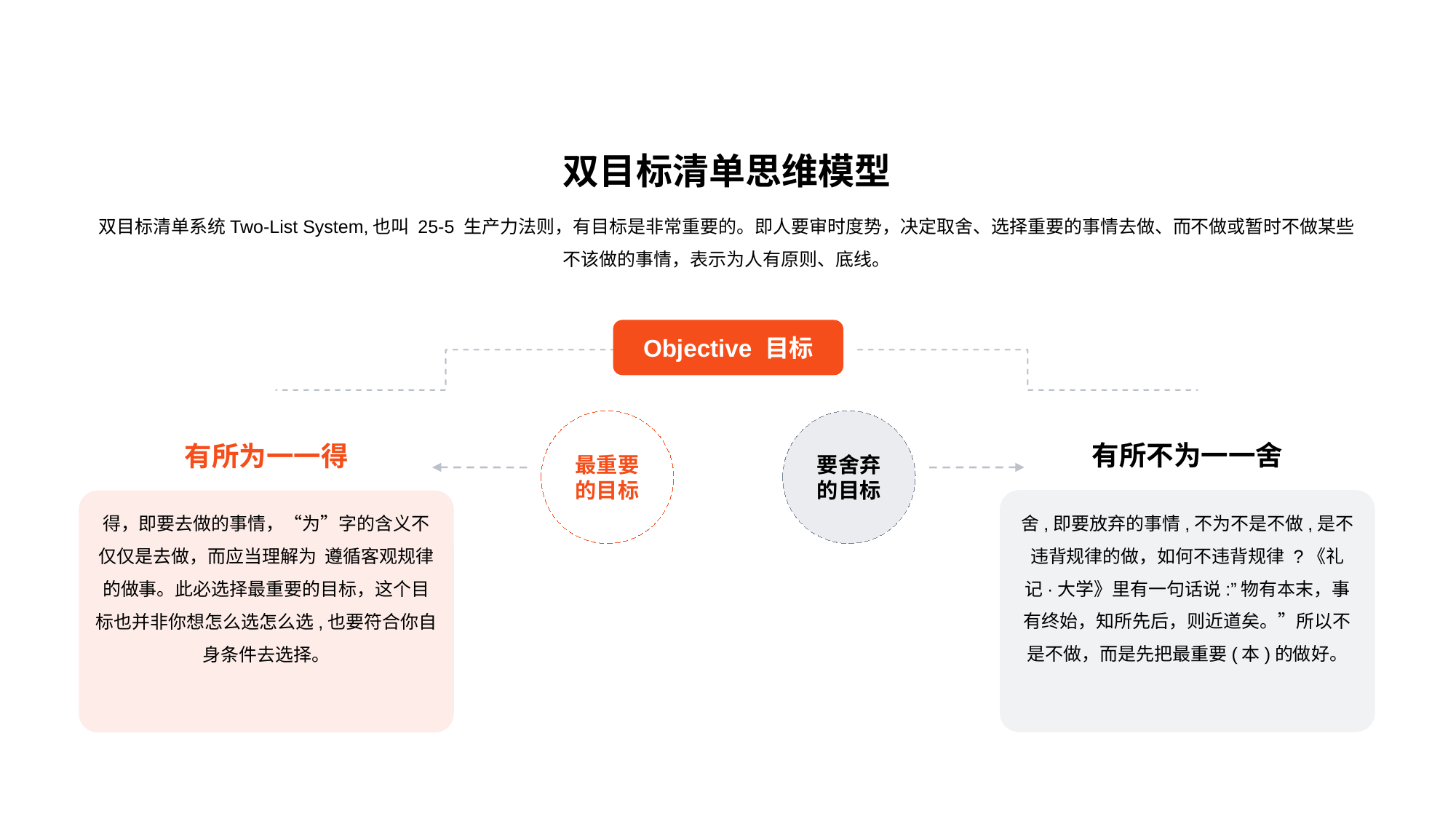

双目标清单思维模型
双目标清单系统Two-List System,也叫 25-5 生产力法则，有目标是非常重要的。即人要审时度势，决定取舍、选择重要的事情去做、而不做或暂时不做某些不该做的事情，表示为人有原则、底线。
Objective 目标
最重要的目标
要舍弃的目标
有所不为一一舍
舍,即要放弃的事情,不为不是不做,是不违背规律的做，如何不违背规律 ?《礼记·大学》里有一句话说:”物有本末，事有终始，知所先后，则近道矣。”所以不是不做，而是先把最重要(本)的做好。
有所为一一得
得，即要去做的事情，“为”字的含义不仅仅是去做，而应当理解为  遵循客观规律的做事。此必选择最重要的目标，这个目标也并非你想怎么选怎么选,也要符合你自身条件去选择。